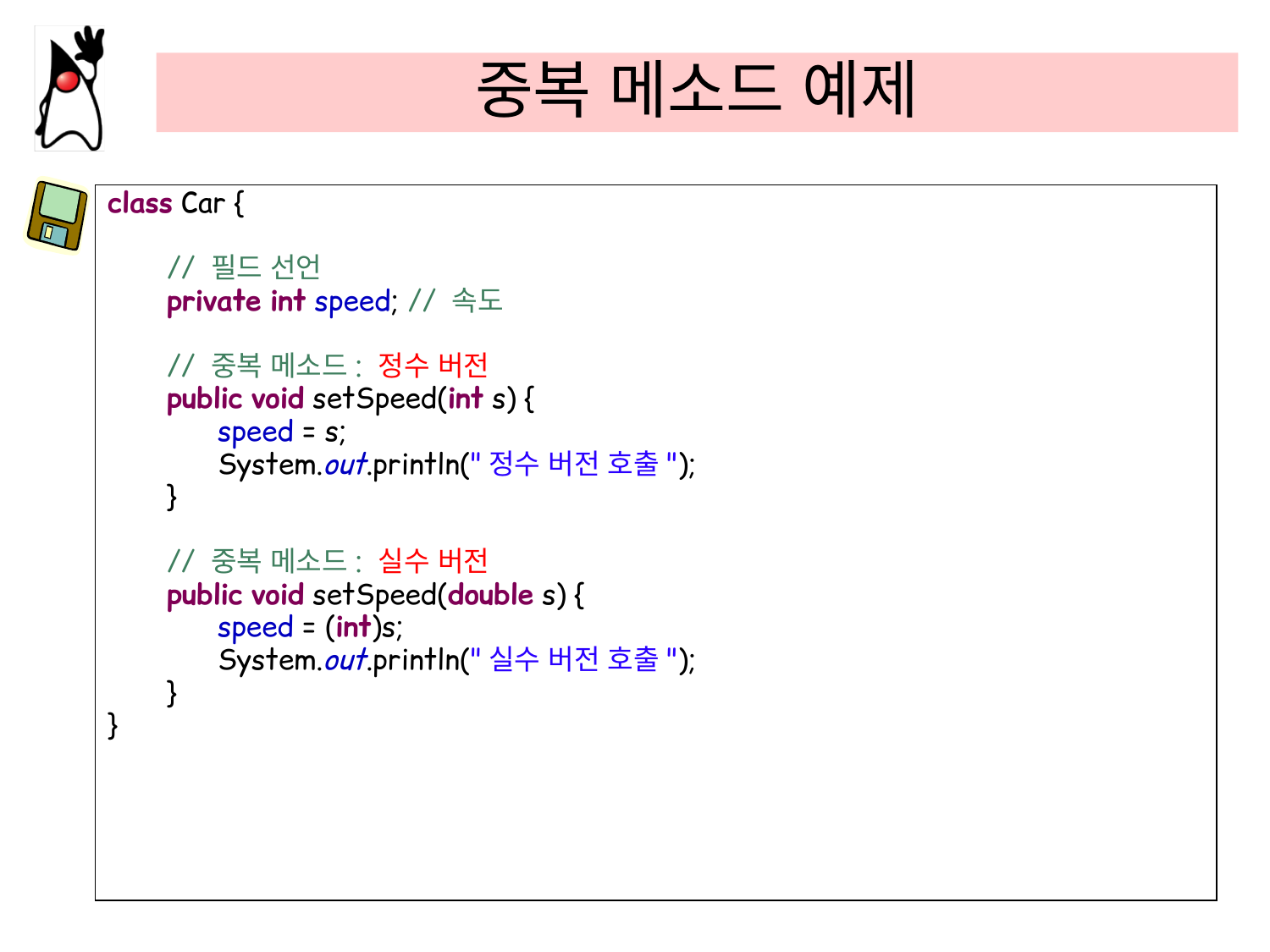

# 중복 메소드 예제

class Car {

       // 필드 선언
       private int speed; // 속도

       // 중복 메소드: 정수 버전
       public void setSpeed(int s) {
             speed = s;
             System.out.println("정수 버전 호출");
       }

       // 중복 메소드: 실수 버전
       public void setSpeed(double s) {
             speed = (int)s;
             System.out.println("실수 버전 호출");
       }
}